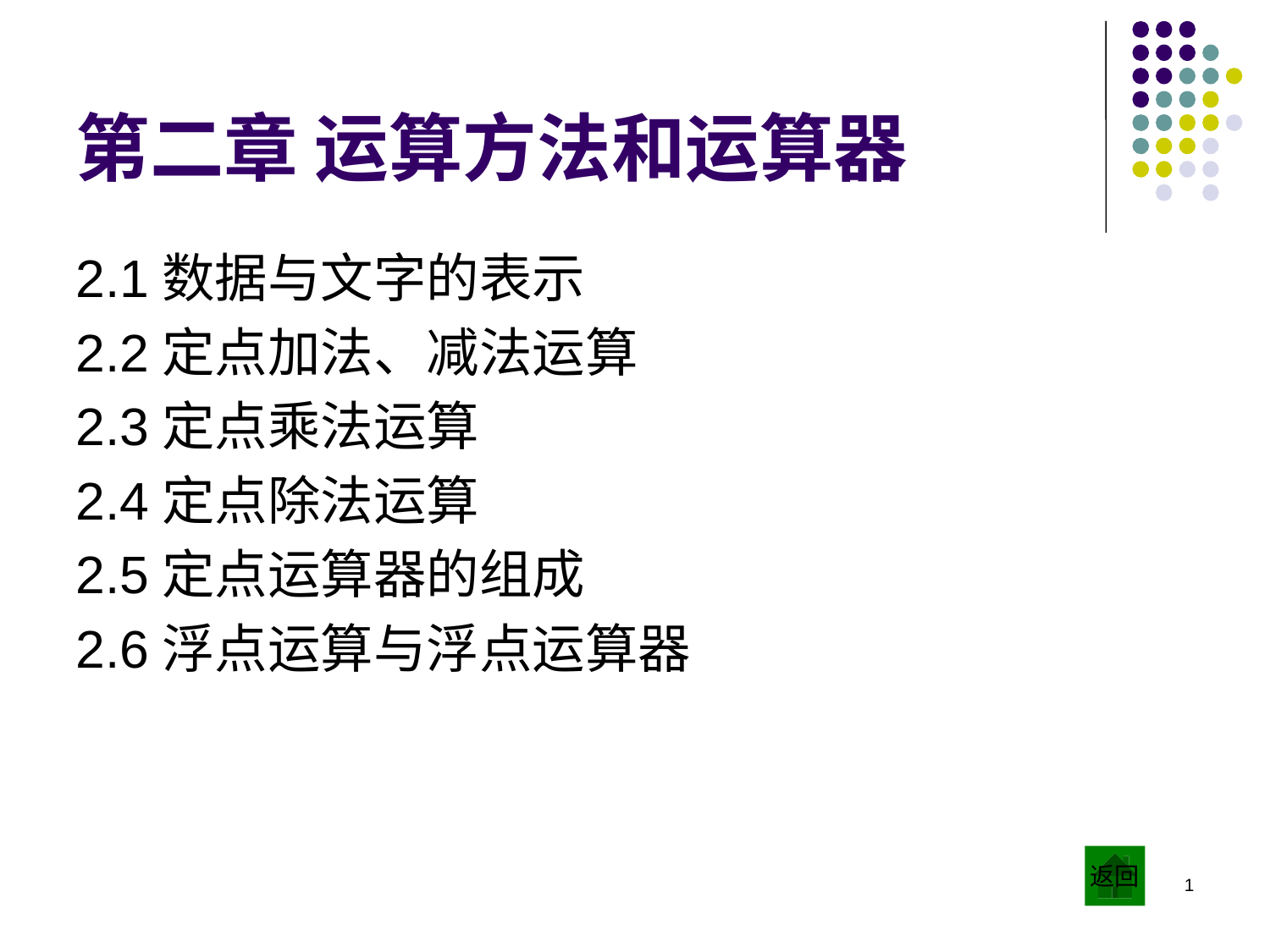

第二章 运算方法和运算器
2.1数据与文字的表示
2.2定点加法、减法运算
2.3定点乘法运算
2.4定点除法运算
2.5定点运算器的组成
2.6浮点运算与浮点运算器
返回

1